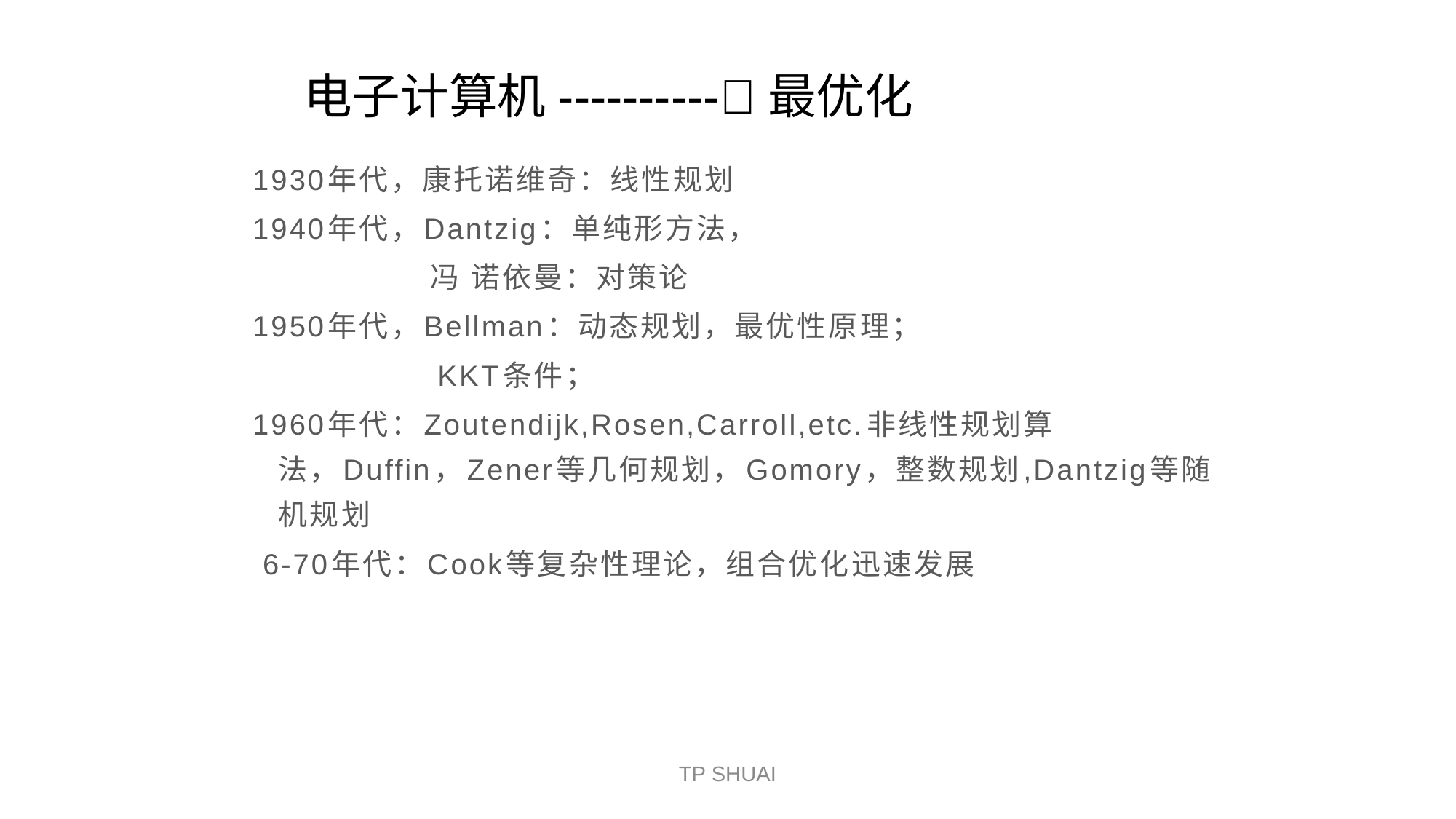

电子计算机----------→最优化
1930年代，康托诺维奇：线性规划
1940年代，Dantzig：单纯形方法，
                    冯 诺依曼：对策论
1950年代，Bellman：动态规划，最优性原理；
                  KKT条件；
1960年代：Zoutendijk,Rosen,Carroll,etc.非线性规划算法，Duffin，Zener等几何规划，Gomory，整数规划,Dantzig等随机规划
 6-70年代：Cook等复杂性理论，组合优化迅速发展

TP SHUAI
15